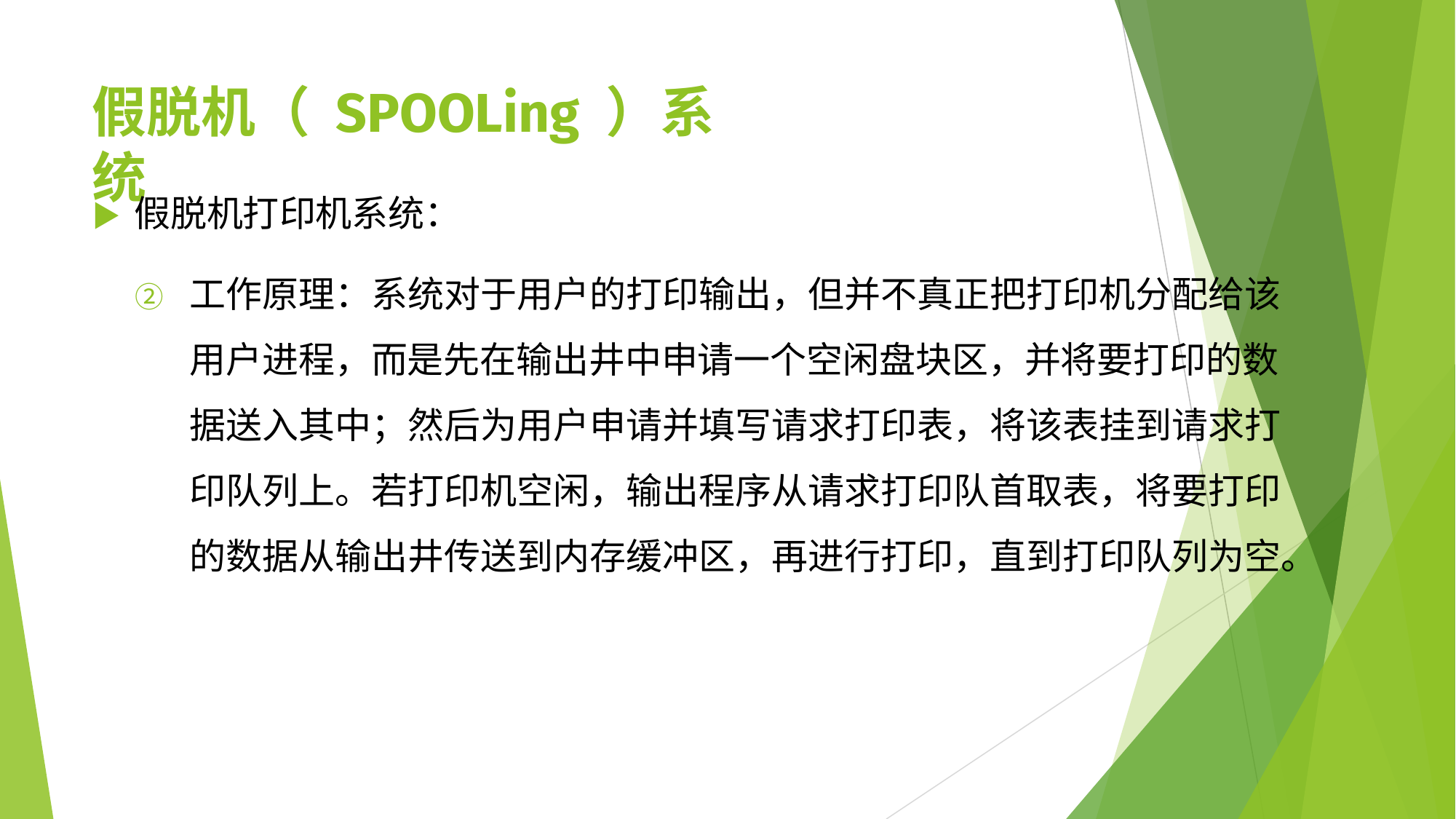

# 假脱机（ SPOOLing ）系统
▶	假脱机打印机系统：
②	工作原理：系统对于用户的打印输出，但并不真正把打印机分配给该  用户进程，而是先在输出井中申请一个空闲盘块区，并将要打印的数  据送入其中；然后为用户申请并填写请求打印表，将该表挂到请求打  印队列上。若打印机空闲，输出程序从请求打印队首取表，将要打印  的数据从输出井传送到内存缓冲区，再进行打印，直到打印队列为空。